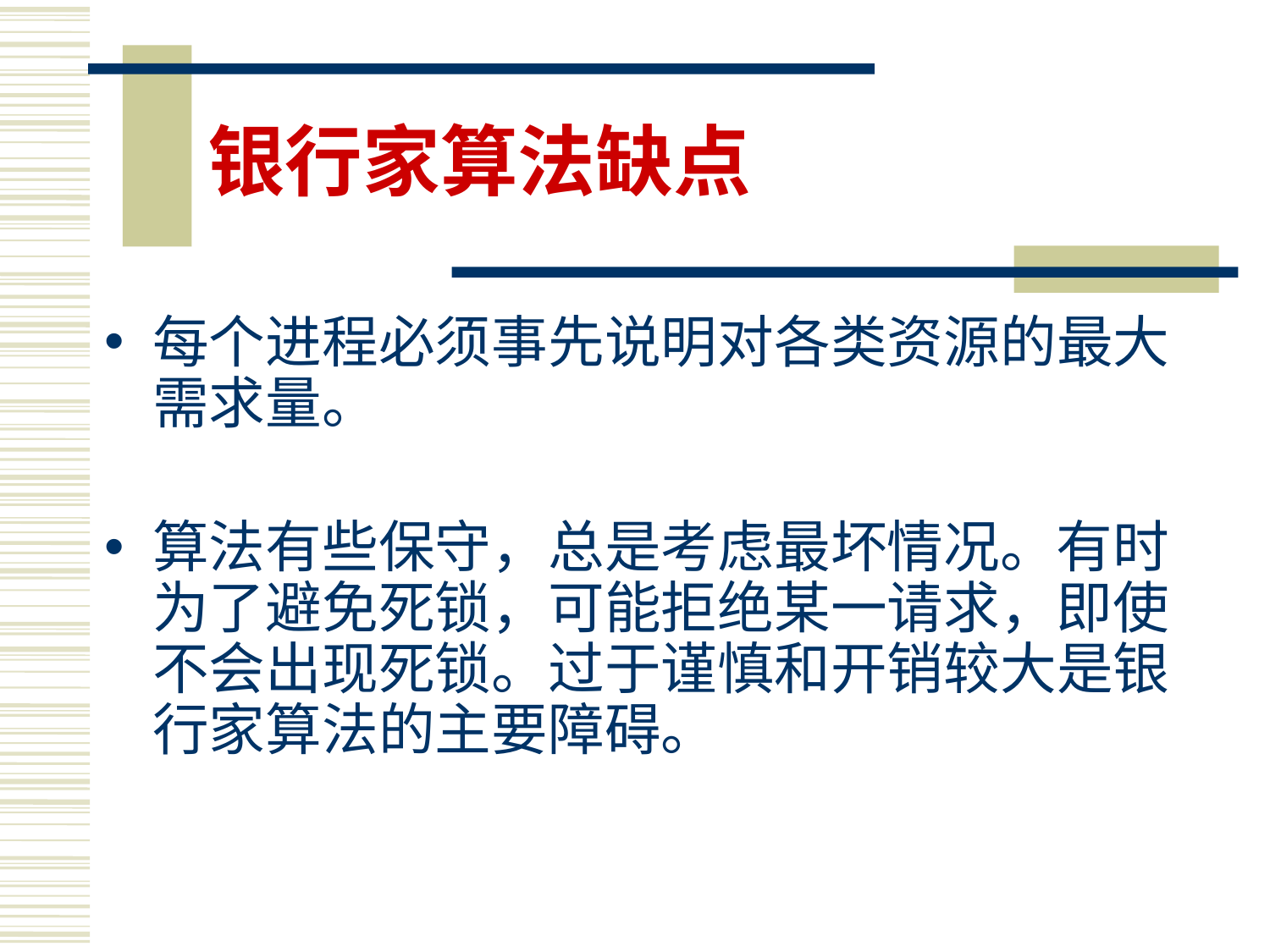

银行家算法缺点
每个进程必须事先说明对各类资源的最大需求量。

算法有些保守，总是考虑最坏情况。有时为了避免死锁，可能拒绝某一请求，即使不会出现死锁。过于谨慎和开销较大是银行家算法的主要障碍。